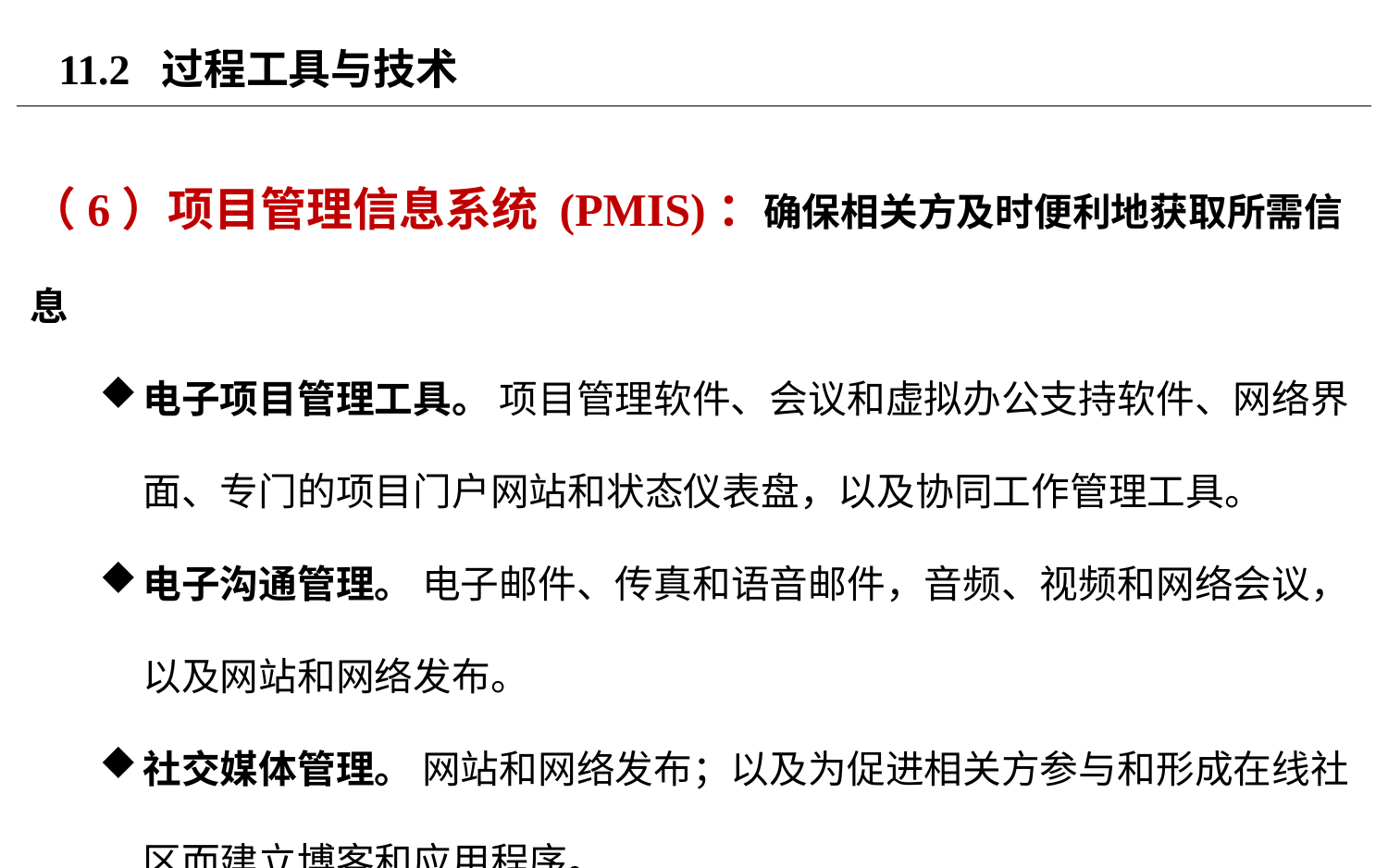

# 11.2  过程工具与技术
（6）项目管理信息系统 (PMIS)：确保相关方及时便利地获取所需信息
电子项目管理工具。 项目管理软件、会议和虚拟办公支持软件、网络界面、专门的项目门户网站和状态仪表盘，以及协同工作管理工具。
电子沟通管理。 电子邮件、传真和语音邮件，音频、视频和网络会议，以及网站和网络发布。
社交媒体管理。 网站和网络发布；以及为促进相关方参与和形成在线社区而建立博客和应用程序。